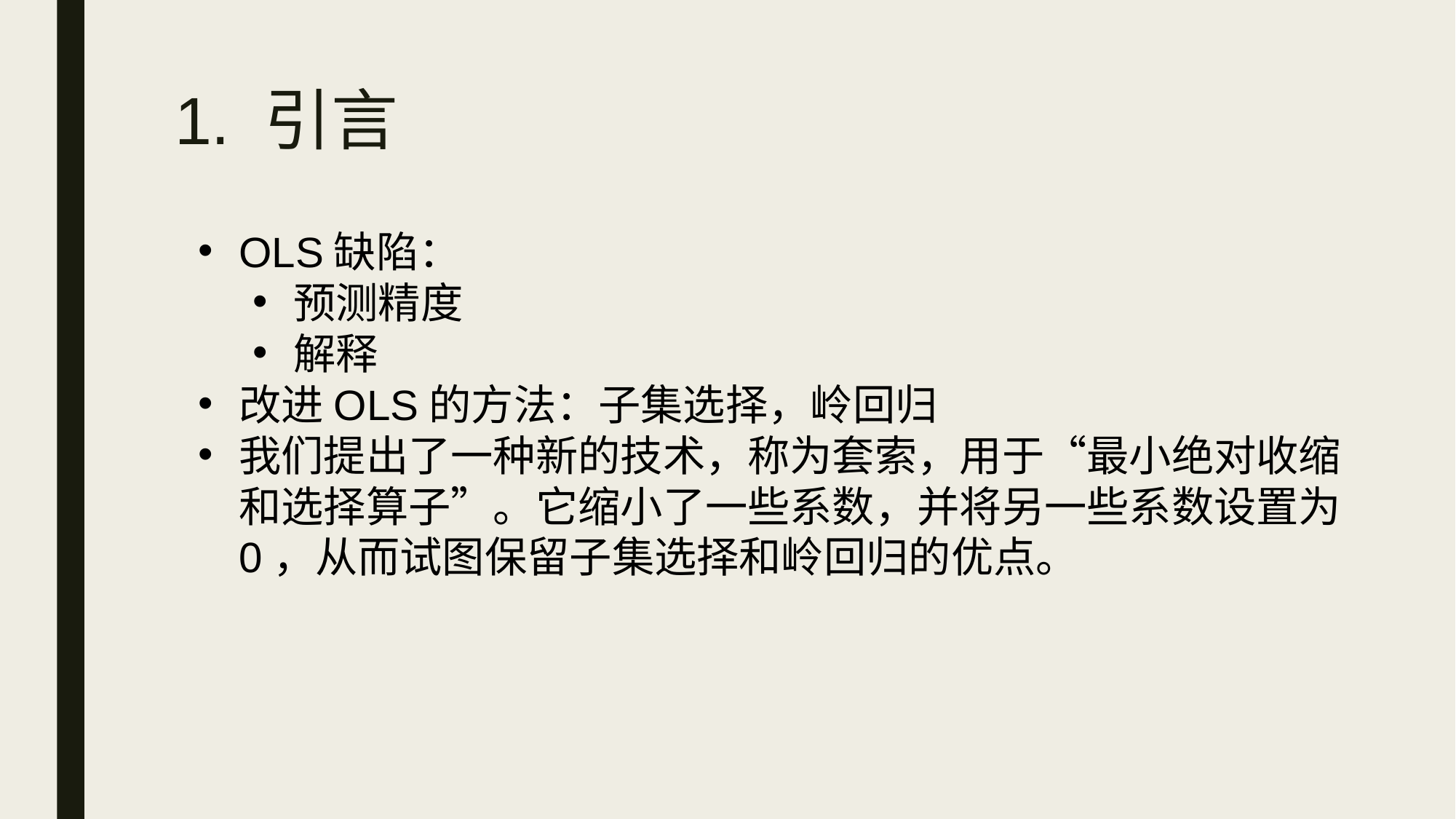

# 1. 引言
OLS缺陷：
预测精度
解释
改进OLS的方法：子集选择，岭回归
我们提出了一种新的技术，称为套索，用于“最小绝对收缩和选择算子”。它缩小了一些系数，并将另一些系数设置为0，从而试图保留子集选择和岭回归的优点。